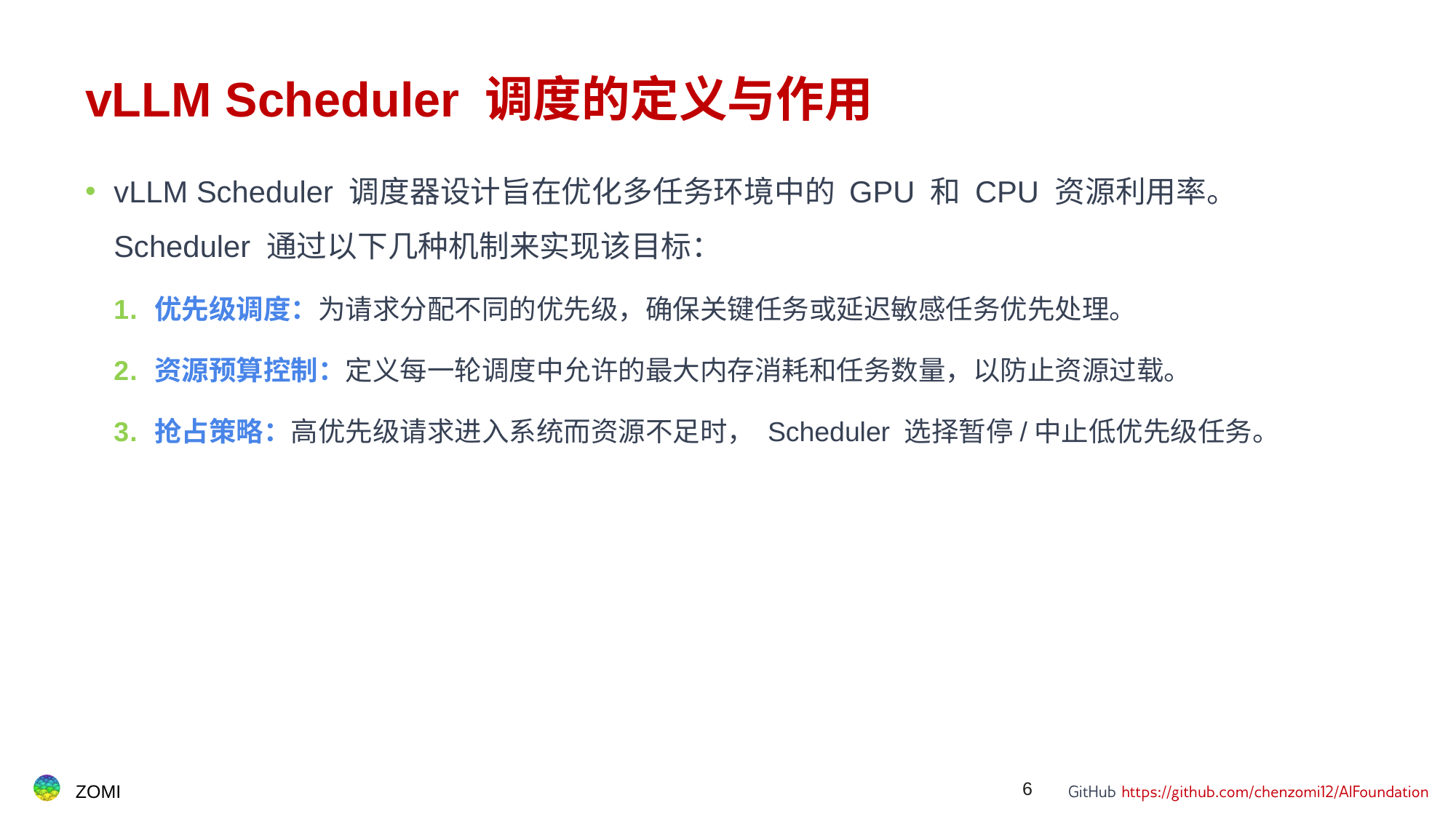

# vLLM Scheduler 调度的定义与作用
vLLM Scheduler 调度器设计旨在优化多任务环境中的 GPU 和 CPU 资源利用率。 Scheduler 通过以下几种机制来实现该目标：
优先级调度：为请求分配不同的优先级，确保关键任务或延迟敏感任务优先处理。
资源预算控制：定义每一轮调度中允许的最大内存消耗和任务数量，以防止资源过载。
抢占策略：高优先级请求进入系统而资源不足时， Scheduler 选择暂停/中止低优先级任务。